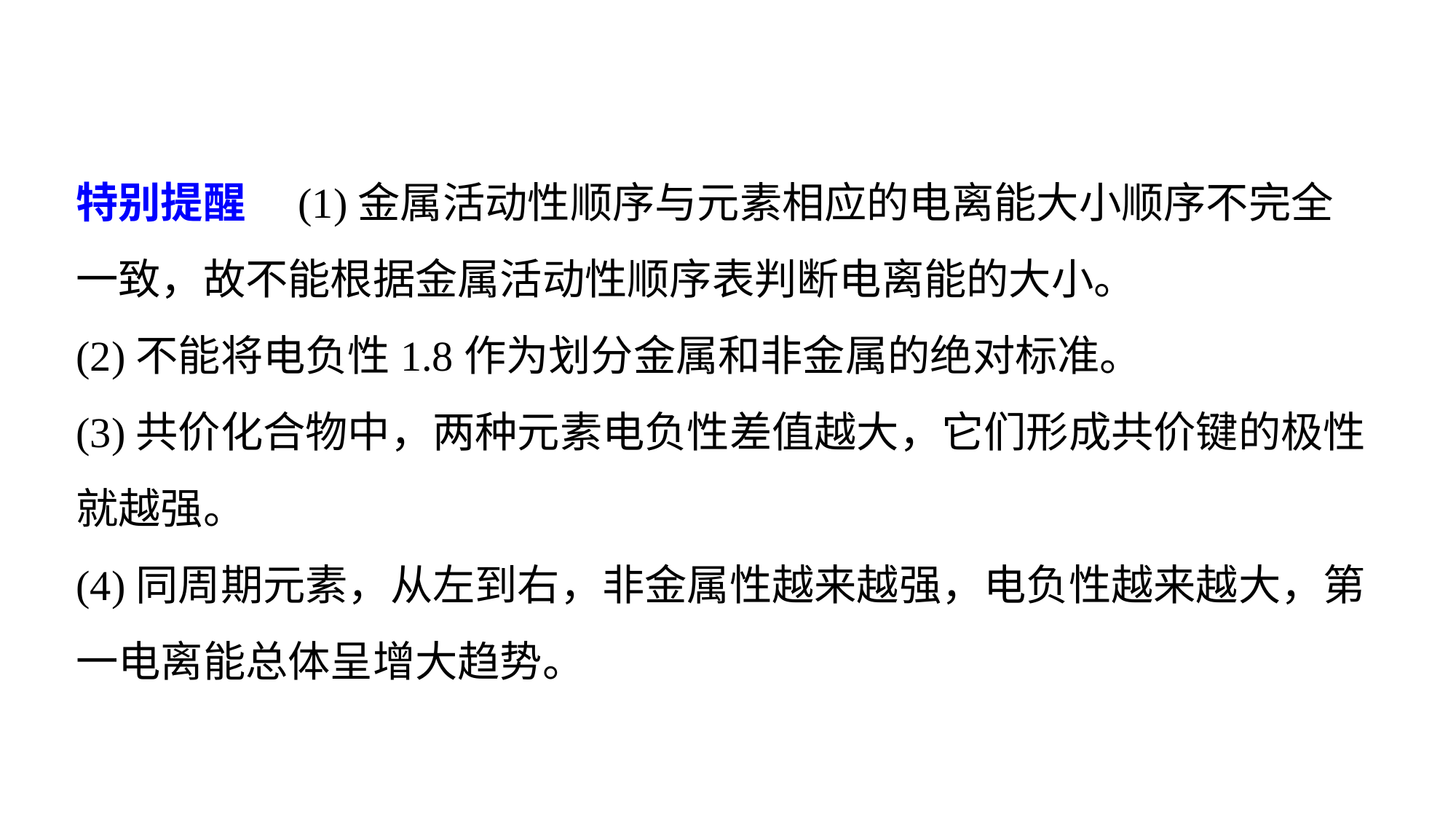

特别提醒　(1)金属活动性顺序与元素相应的电离能大小顺序不完全一致，故不能根据金属活动性顺序表判断电离能的大小。
(2)不能将电负性1.8作为划分金属和非金属的绝对标准。
(3)共价化合物中，两种元素电负性差值越大，它们形成共价键的极性就越强。
(4)同周期元素，从左到右，非金属性越来越强，电负性越来越大，第一电离能总体呈增大趋势。